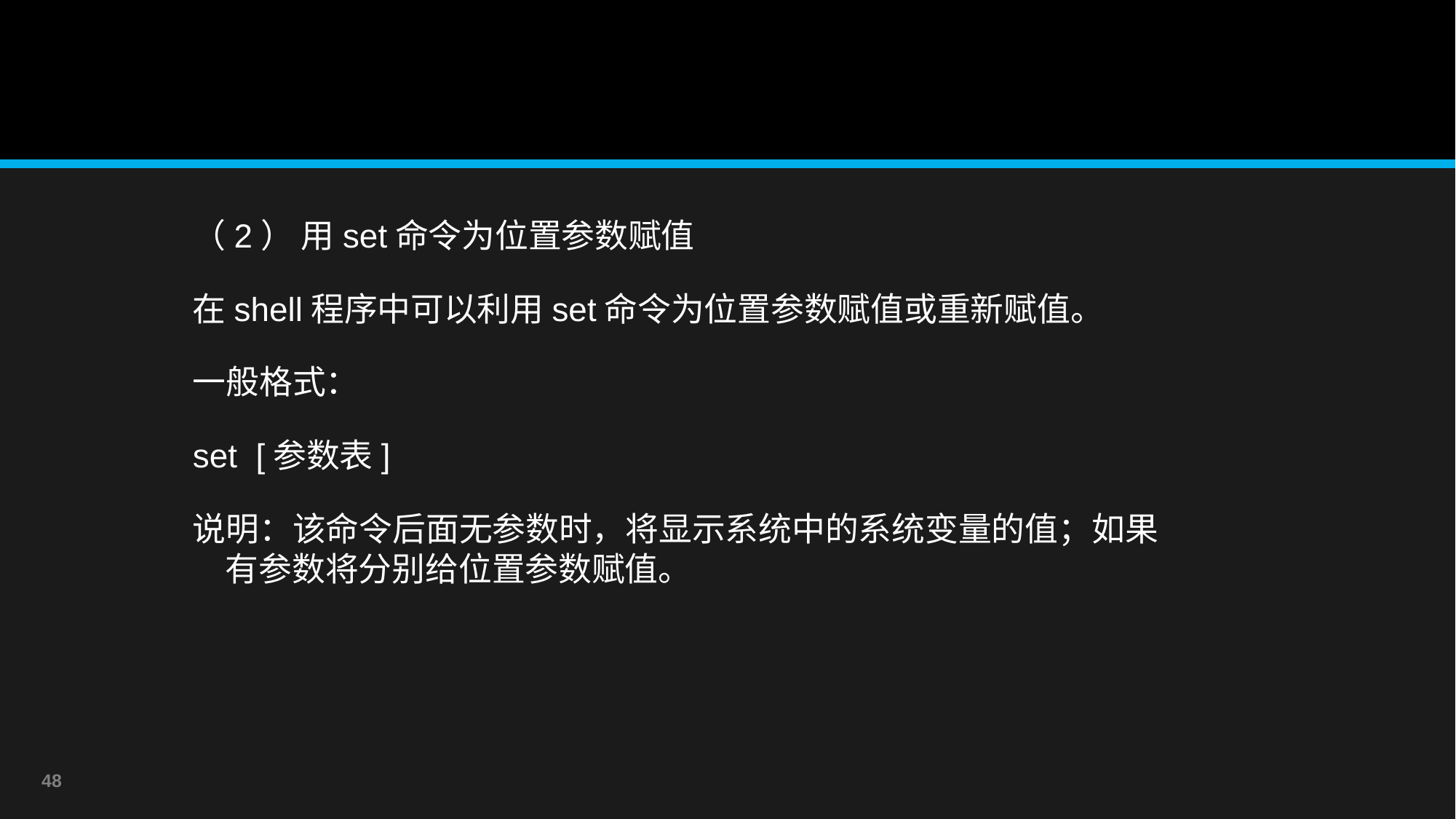

#
（2） 用set命令为位置参数赋值
在shell程序中可以利用set命令为位置参数赋值或重新赋值。
一般格式：
set  [参数表]
说明：该命令后面无参数时，将显示系统中的系统变量的值；如果有参数将分别给位置参数赋值。
48